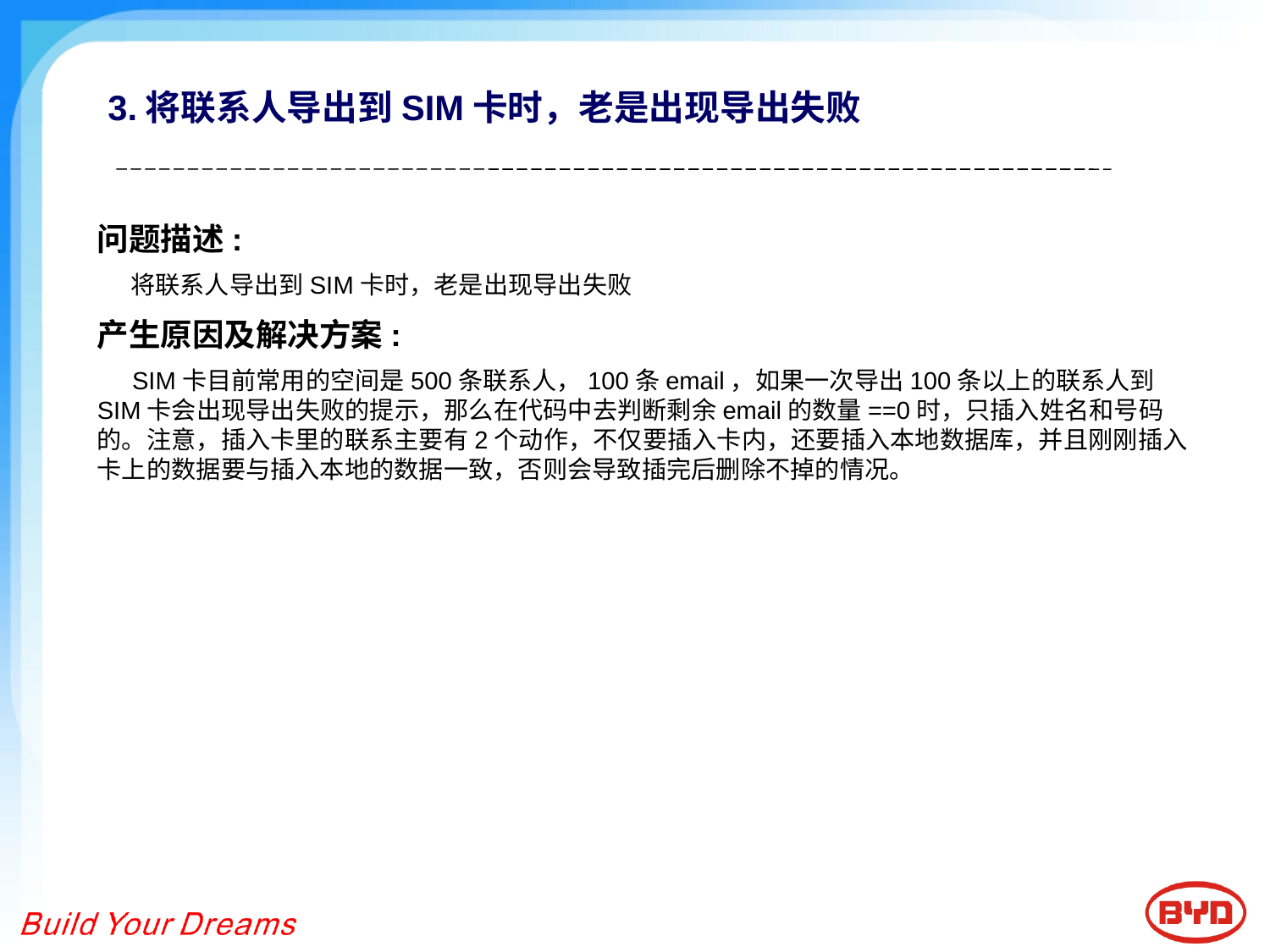

3.将联系人导出到SIM卡时，老是出现导出失败

问题描述:
     将联系人导出到SIM卡时，老是出现导出失败
产生原因及解决方案:
     SIM卡目前常用的空间是500条联系人，100条email，如果一次导出100条以上的联系人到SIM卡会出现导出失败的提示，那么在代码中去判断剩余email的数量==0时，只插入姓名和号码的。注意，插入卡里的联系主要有2个动作，不仅要插入卡内，还要插入本地数据库，并且刚刚插入卡上的数据要与插入本地的数据一致，否则会导致插完后删除不掉的情况。